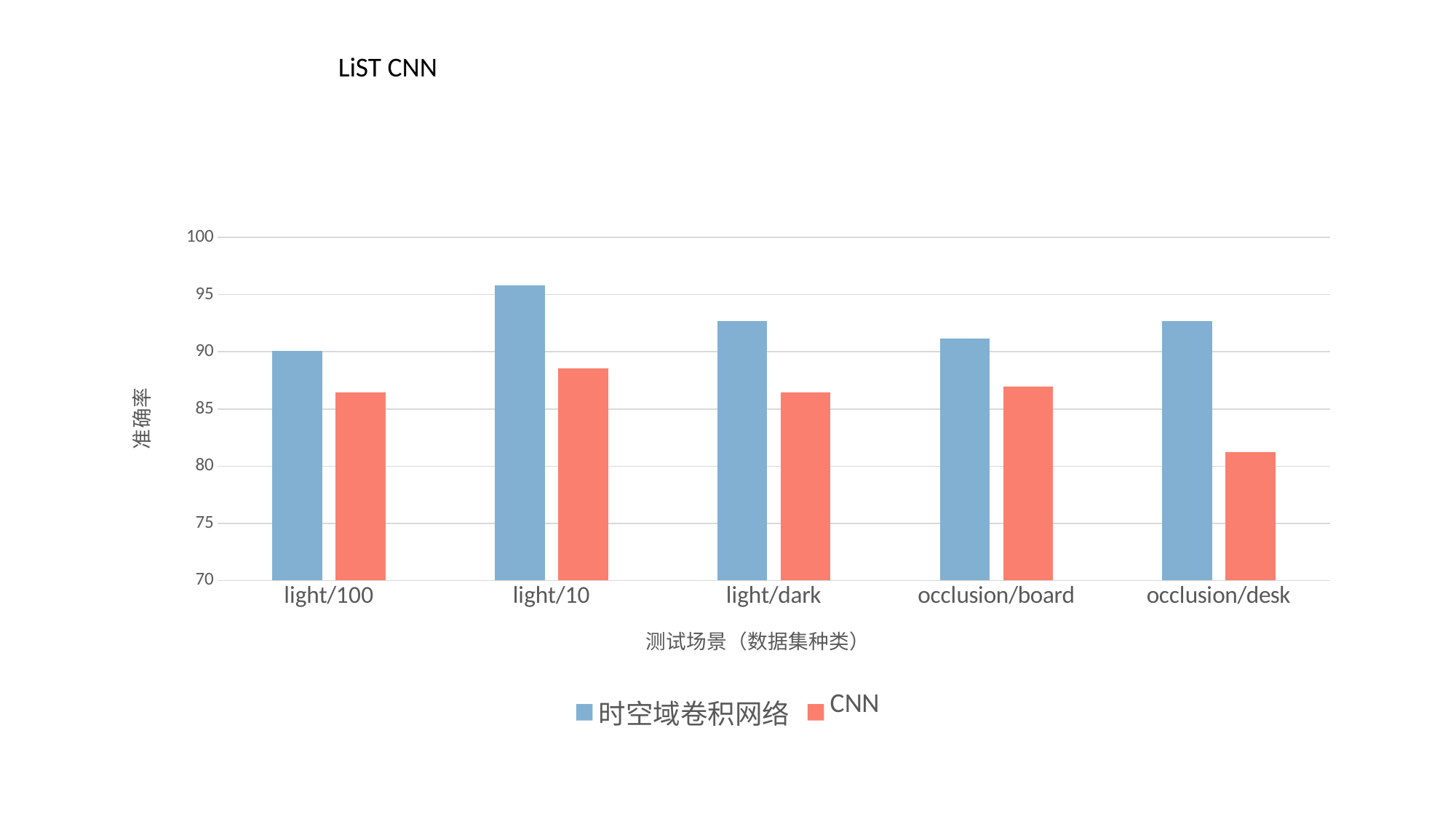

LiST CNN

### Chart

| Category | 时空域卷积网络 | CNN |
|---|---|---|
| light/100 | 90.104 | 86.458 |
| light/10 | 95.833 | 88.542 |
| light/dark | 92.708 | 86.458 |
| occlusion/board | 91.146 | 86.979 |
| occlusion/desk | 92.708 | 81.25 |